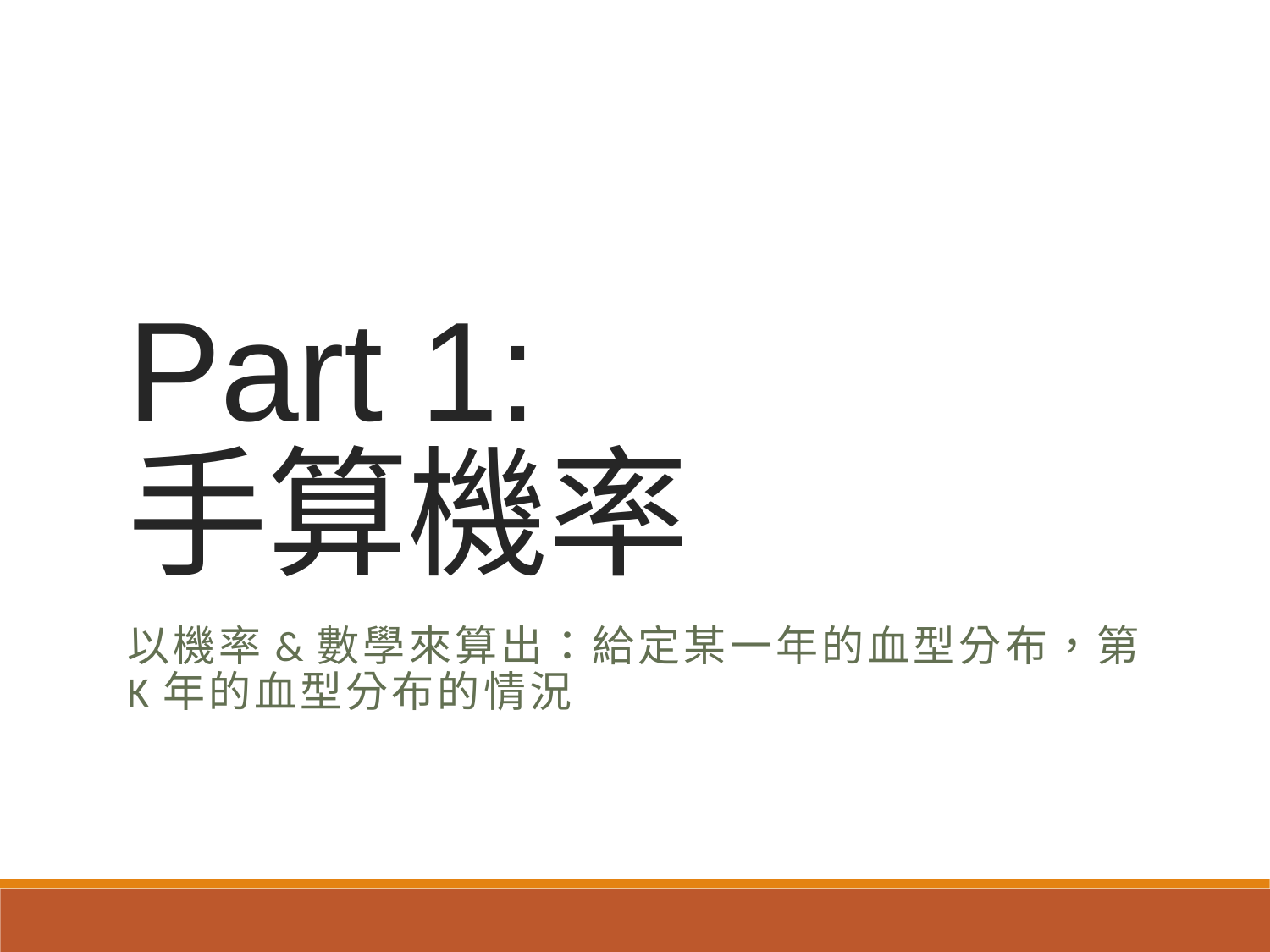

# Part 1: 手算機率
以機率&數學來算出：給定某一年的血型分布，第k年的血型分布的情況